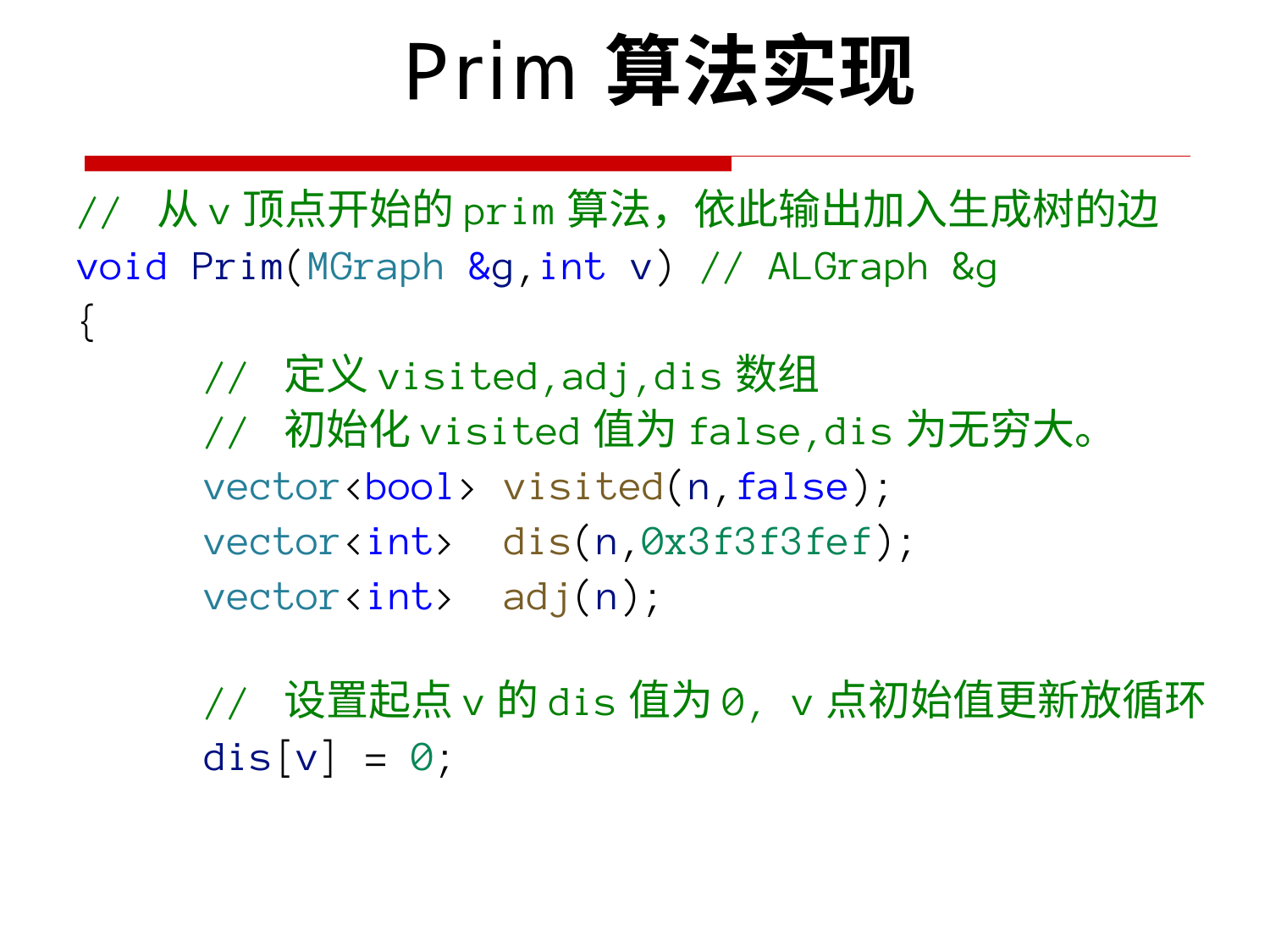

Prim算法实现
// 从v顶点开始的prim算法，依此输出加入生成树的边
void Prim(MGraph &g,int v) // ALGraph &g
{
	// 定义visited,adj,dis数组
	// 初始化visited值为false,dis为无穷大。
	vector<bool> visited(n,false);
	vector<int>  dis(n,0x3f3f3fef);
	vector<int>  adj(n);
   	// 设置起点v的dis值为0, v点初始值更新放循环
	dis[v] = 0;